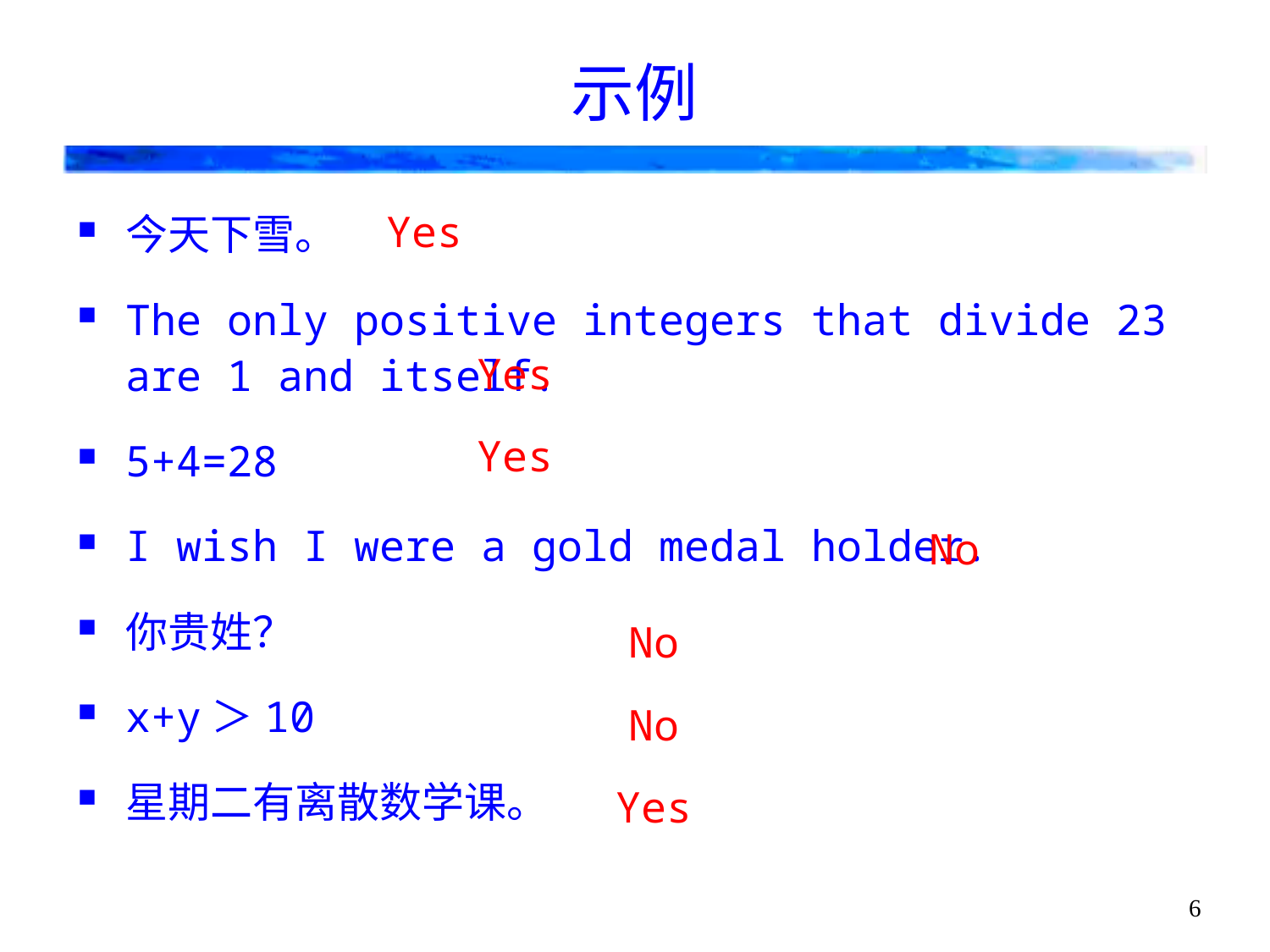

# 示例
Yes
今天下雪。
The only positive integers that divide 23 are 1 and itself.
5+4=28
I wish I were a gold medal holder.
你贵姓？
x+y＞10
星期二有离散数学课。

Yes
Yes
No
No
No
Yes
6